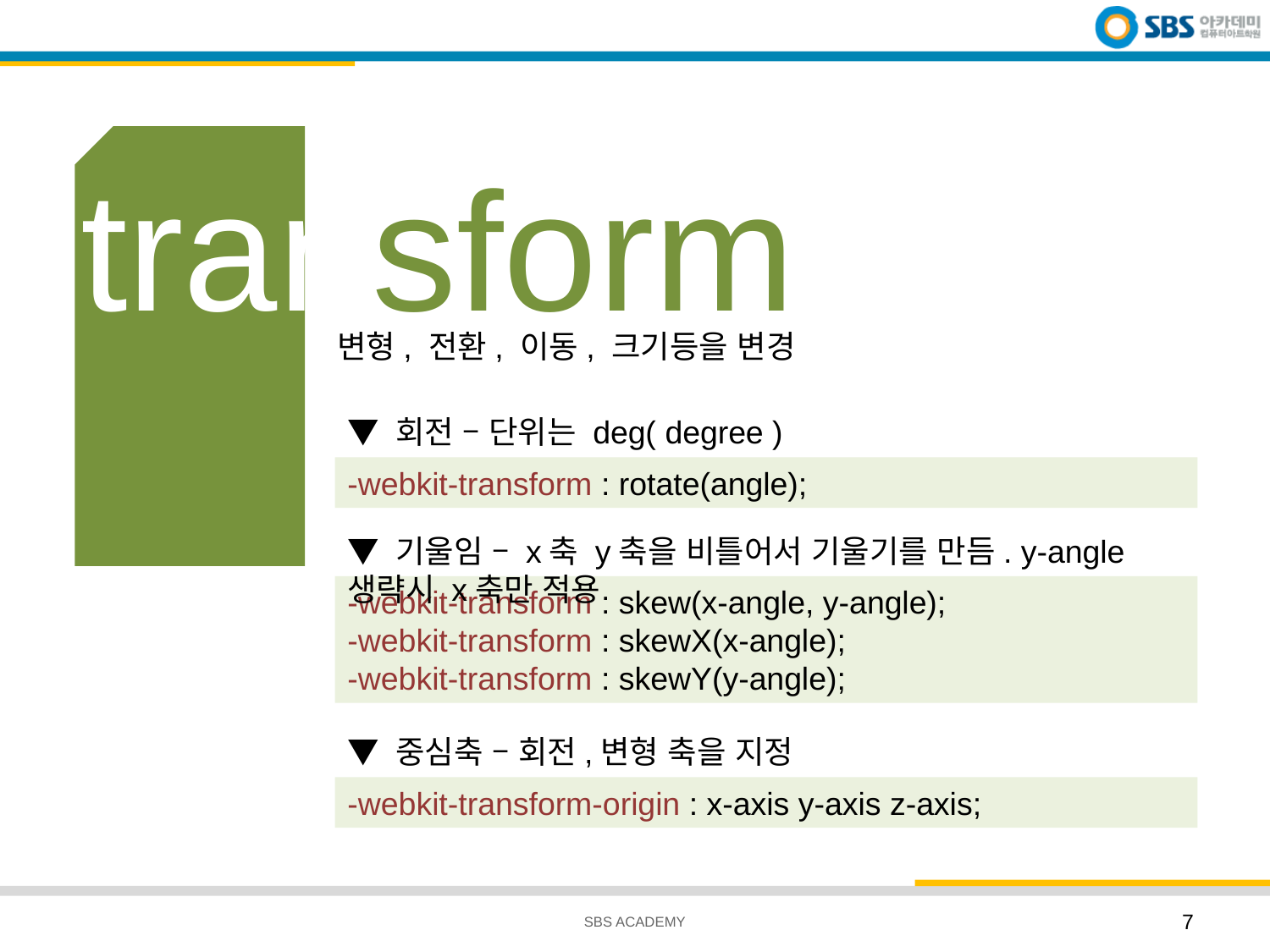

# transform

변형, 전환, 이동, 크기등을 변경
▼ 회전 – 단위는 deg( degree )
-webkit-transform : rotate(angle);
▼ 기울임 – x축 y축을 비틀어서 기울기를 만듬. y-angle생략시 x축만 적용
-webkit-transform : skew(x-angle, y-angle);
-webkit-transform : skewX(x-angle);
-webkit-transform : skewY(y-angle);
▼ 중심축 – 회전,변형 축을 지정
-webkit-transform-origin : x-axis y-axis z-axis;
SBS ACADEMY
7